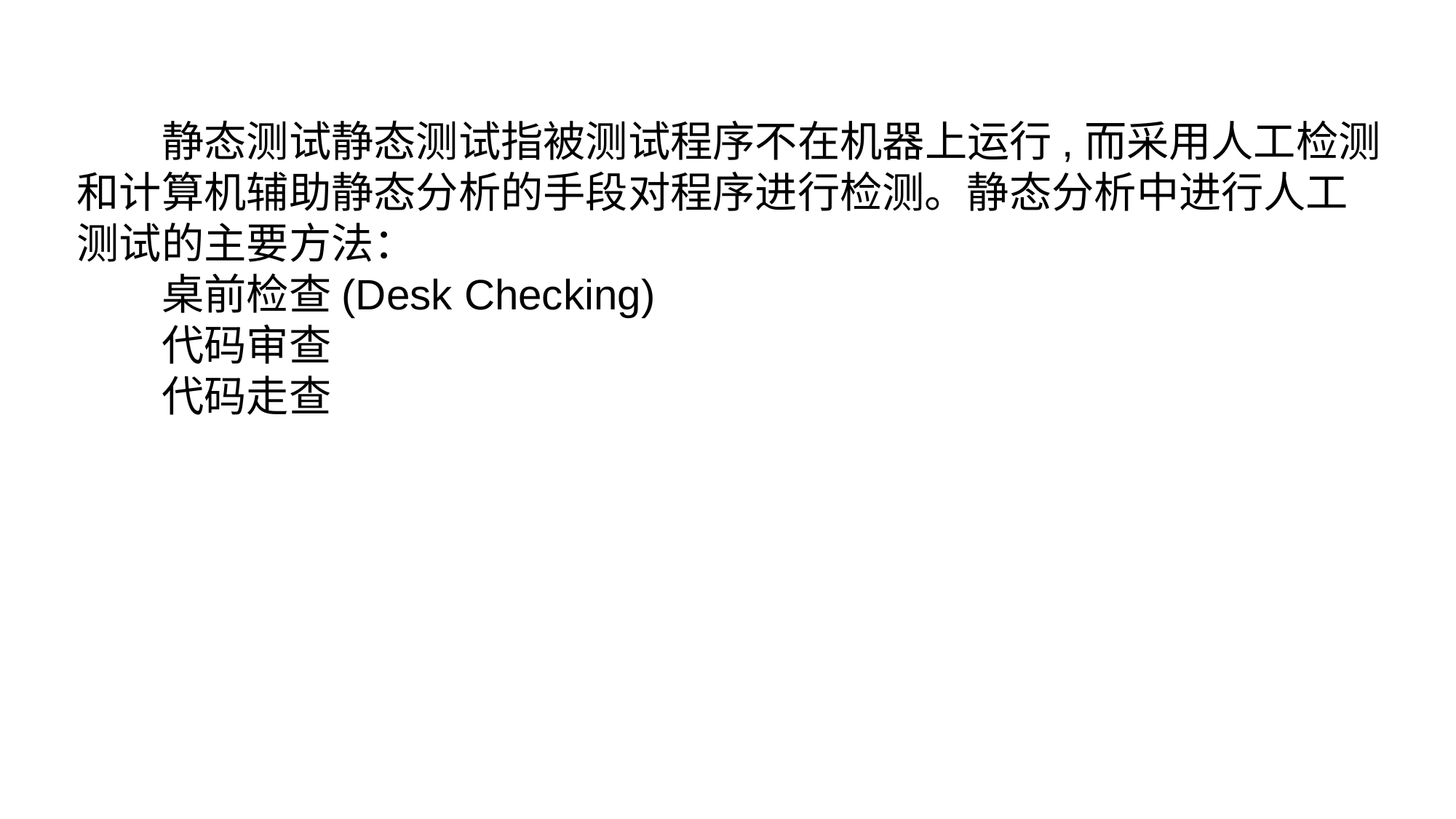

静态测试静态测试指被测试程序不在机器上运行,而采用人工检测和计算机辅助静态分析的手段对程序进行检测。静态分析中进行人工测试的主要方法：
桌前检查(Desk Checking)
代码审查
代码走查